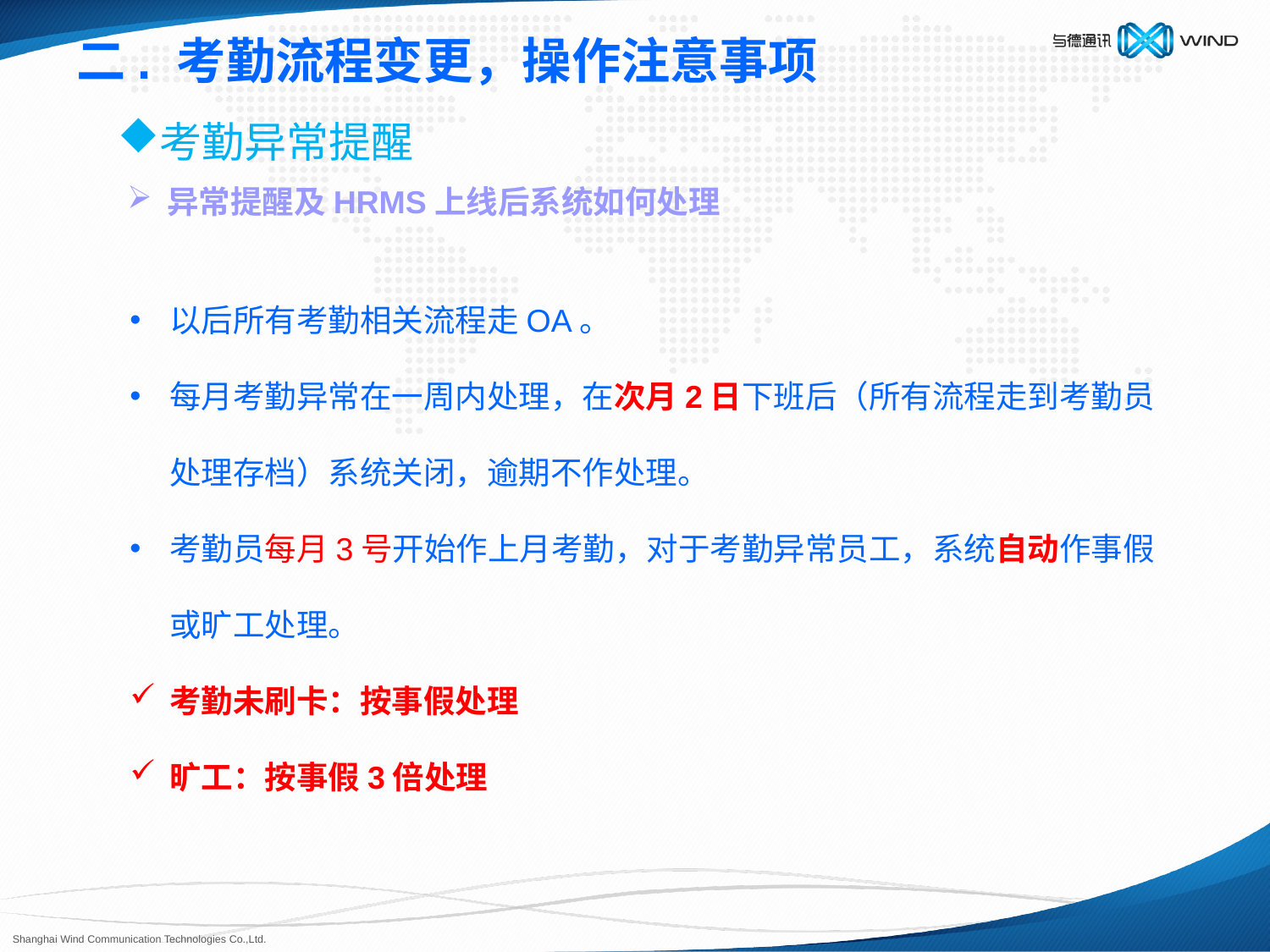

二. 考勤流程变更，操作注意事项
考勤异常提醒
异常提醒及HRMS上线后系统如何处理
以后所有考勤相关流程走OA。
每月考勤异常在一周内处理，在次月2日下班后（所有流程走到考勤员处理存档）系统关闭，逾期不作处理。
考勤员每月3号开始作上月考勤，对于考勤异常员工，系统自动作事假或旷工处理。
考勤未刷卡：按事假处理
旷工：按事假3倍处理